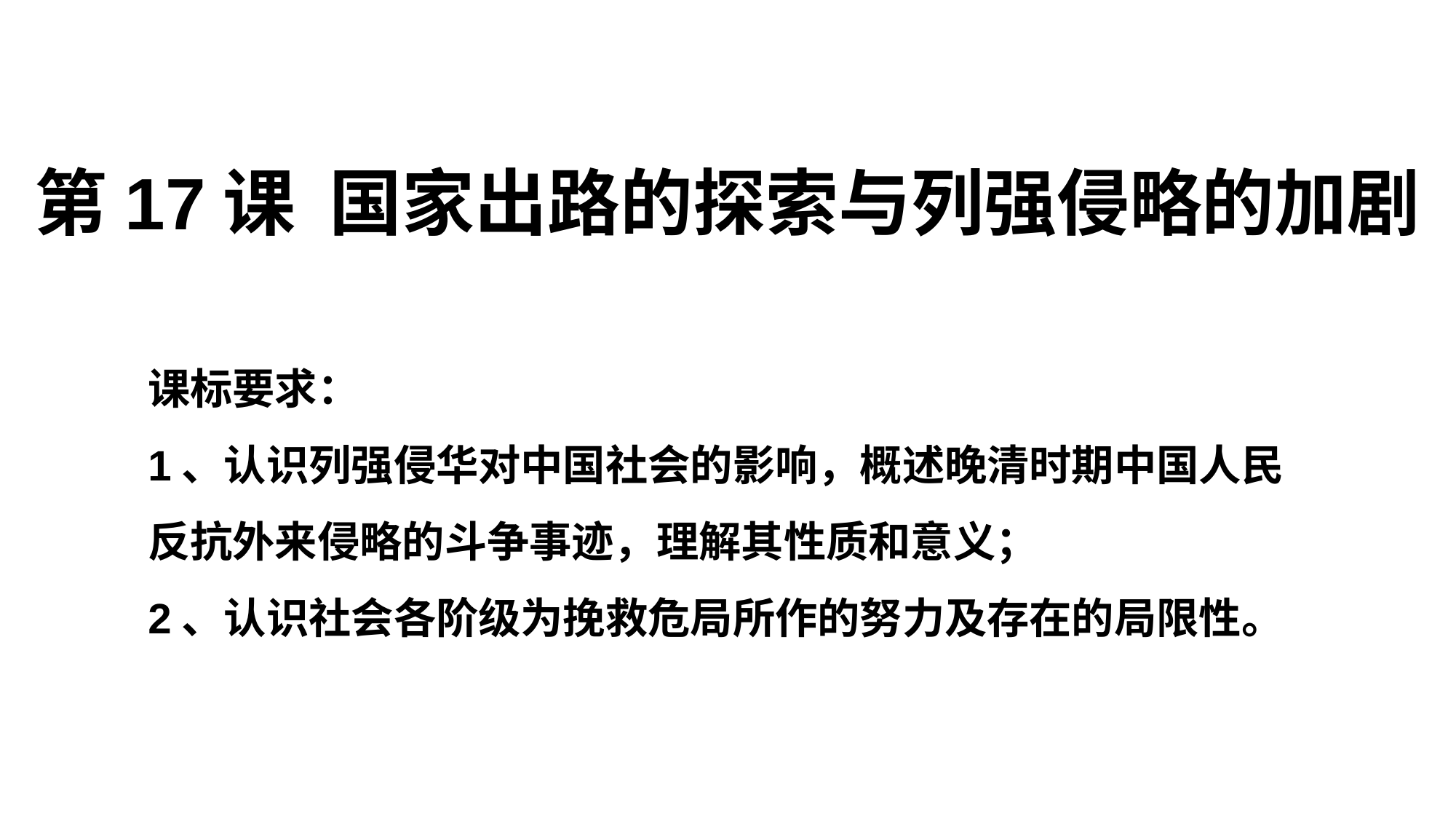

第17课  国家出路的探索与列强侵略的加剧
课标要求：
1、认识列强侵华对中国社会的影响，概述晚清时期中国人民反抗外来侵略的斗争事迹，理解其性质和意义；
2、认识社会各阶级为挽救危局所作的努力及存在的局限性。